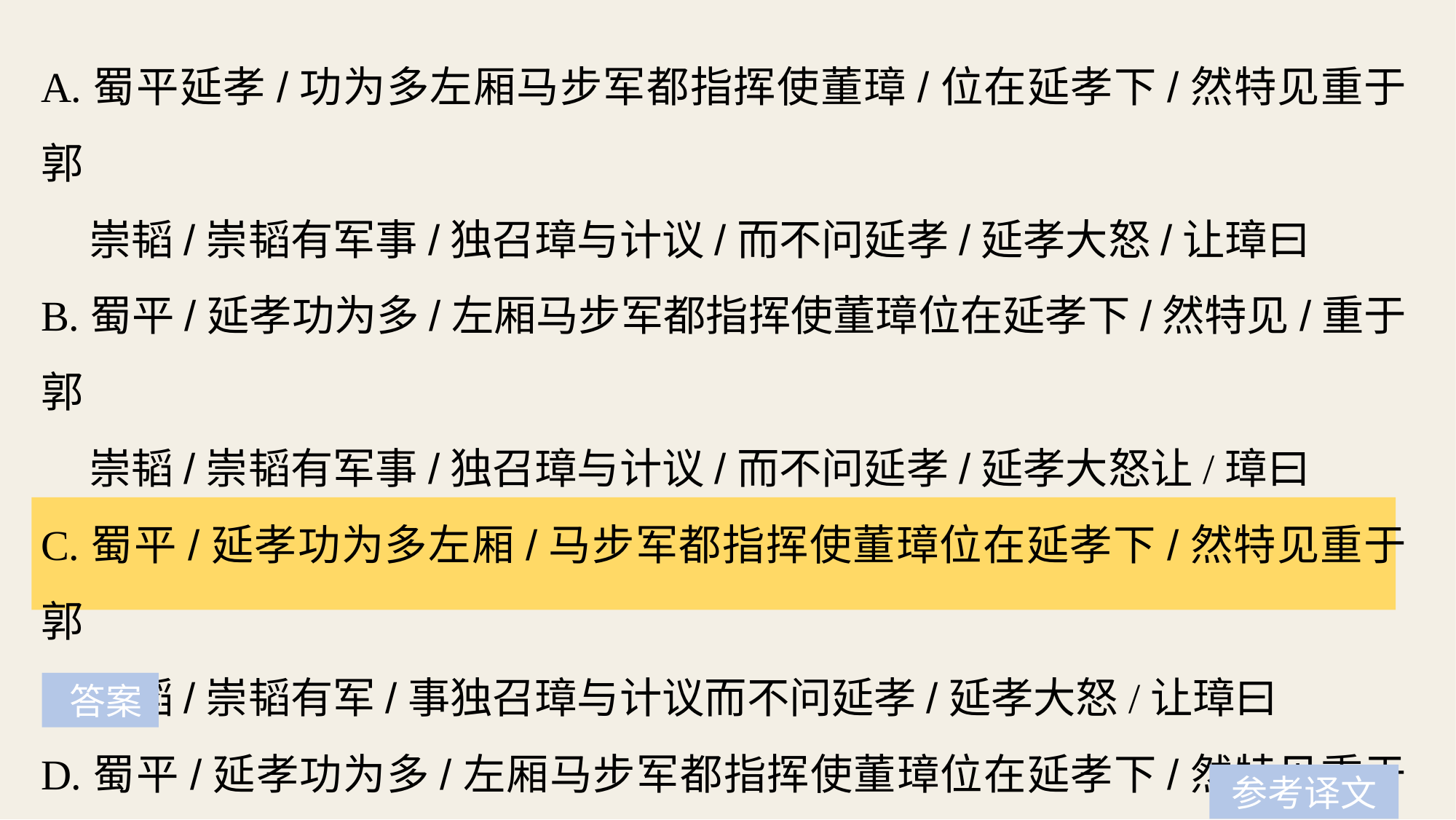

A.蜀平延孝/功为多左厢马步军都指挥使董璋/位在延孝下/然特见重于郭
    崇韬/崇韬有军事/独召璋与计议/而不问延孝/延孝大怒/让璋曰
B.蜀平/延孝功为多/左厢马步军都指挥使董璋位在延孝下/然特见/重于郭
    崇韬/崇韬有军事/独召璋与计议/而不问延孝/延孝大怒让/璋曰
C.蜀平/延孝功为多左厢/马步军都指挥使董璋位在延孝下/然特见重于郭
    崇韬/崇韬有军/事独召璋与计议而不问延孝/延孝大怒/让璋曰
D.蜀平/延孝功为多/左厢马步军都指挥使董璋位在延孝下/然特见重于郭
    崇韬/崇韬有军事/独召璋与计议/而不问延孝/延孝大怒/让璋曰

 答案
参考译文